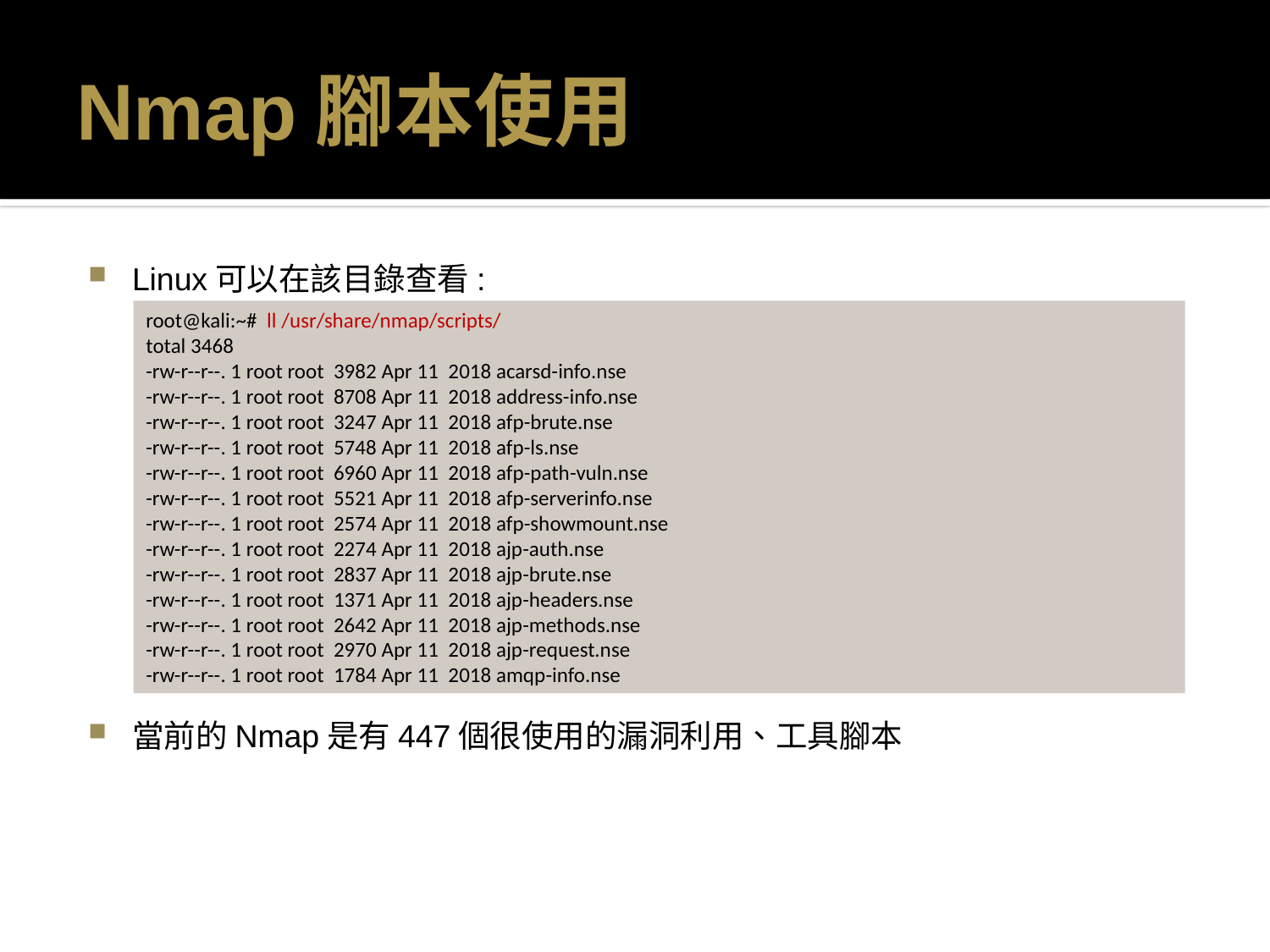

# Nmap腳本使用
Linux可以在該目錄查看:

當前的Nmap是有447個很使用的漏洞利用、工具腳本
root@kali:~#  ll /usr/share/nmap/scripts/
total 3468
-rw-r--r--. 1 root root  3982 Apr 11  2018 acarsd-info.nse
-rw-r--r--. 1 root root  8708 Apr 11  2018 address-info.nse
-rw-r--r--. 1 root root  3247 Apr 11  2018 afp-brute.nse
-rw-r--r--. 1 root root  5748 Apr 11  2018 afp-ls.nse
-rw-r--r--. 1 root root  6960 Apr 11  2018 afp-path-vuln.nse
-rw-r--r--. 1 root root  5521 Apr 11  2018 afp-serverinfo.nse
-rw-r--r--. 1 root root  2574 Apr 11  2018 afp-showmount.nse
-rw-r--r--. 1 root root  2274 Apr 11  2018 ajp-auth.nse
-rw-r--r--. 1 root root  2837 Apr 11  2018 ajp-brute.nse
-rw-r--r--. 1 root root  1371 Apr 11  2018 ajp-headers.nse
-rw-r--r--. 1 root root  2642 Apr 11  2018 ajp-methods.nse
-rw-r--r--. 1 root root  2970 Apr 11  2018 ajp-request.nse
-rw-r--r--. 1 root root  1784 Apr 11  2018 amqp-info.nse